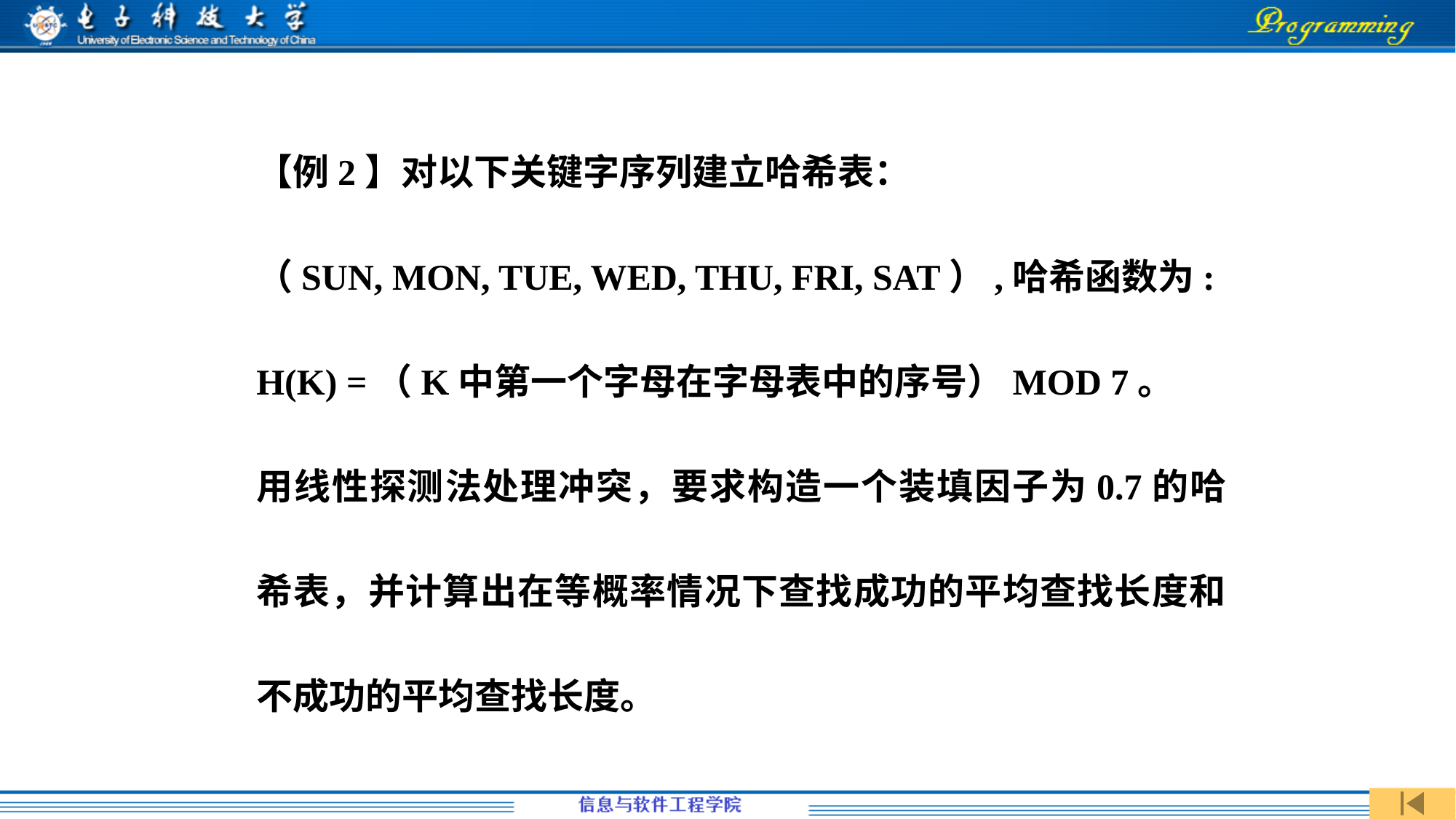

【例2】对以下关键字序列建立哈希表：
（SUN, MON, TUE, WED, THU, FRI, SAT）,哈希函数为:
H(K) =（K中第一个字母在字母表中的序号）MOD 7。
用线性探测法处理冲突，要求构造一个装填因子为0.7的哈希表，并计算出在等概率情况下查找成功的平均查找长度和不成功的平均查找长度。